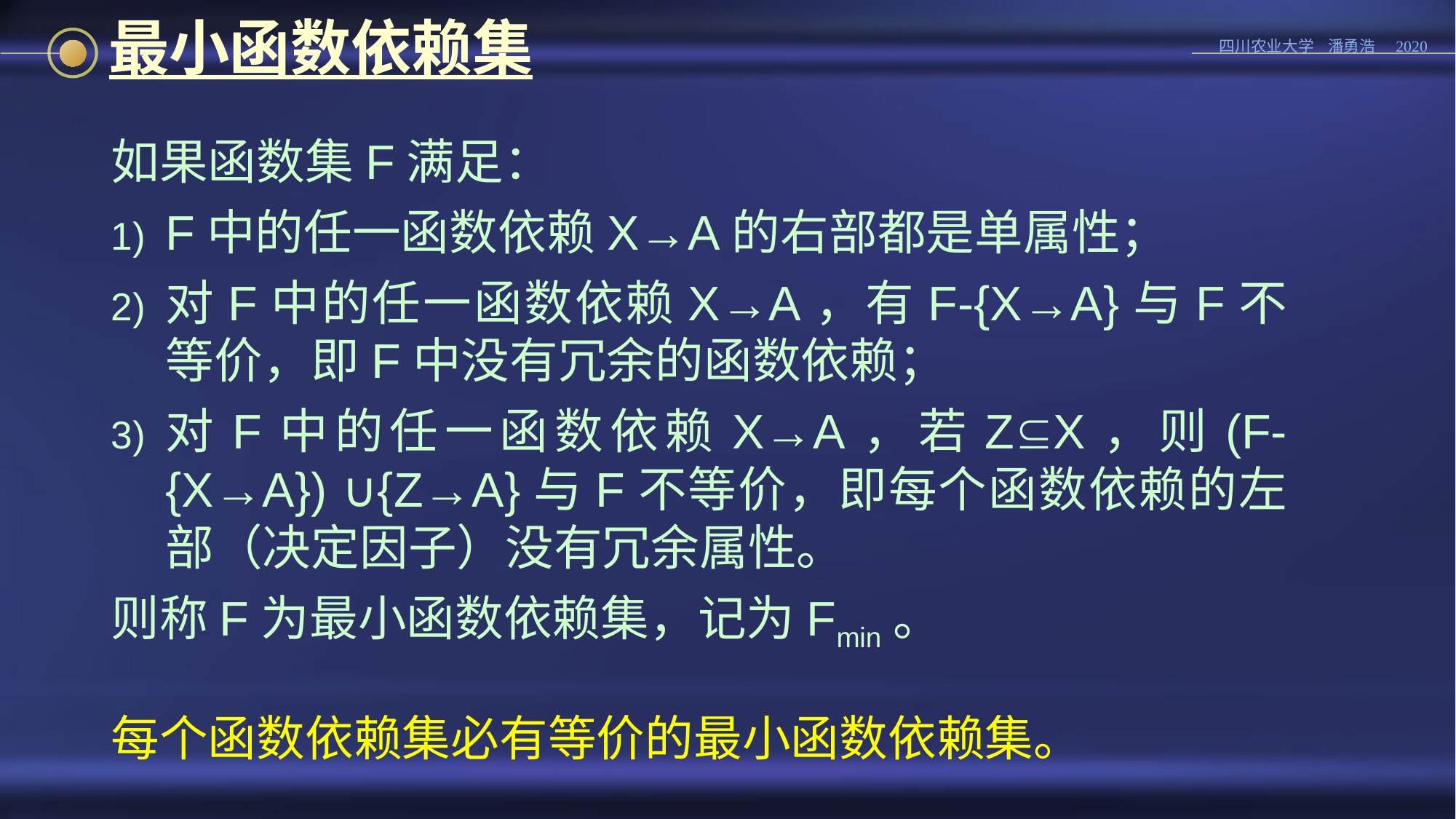

# 最小函数依赖集
如果函数集F满足：
F中的任一函数依赖X→A的右部都是单属性；
对F中的任一函数依赖X→A，有F-{X→A}与F不等价，即F中没有冗余的函数依赖；
对F中的任一函数依赖X→A，若Z⊆X，则(F-{X→A}) ∪{Z→A}与F不等价，即每个函数依赖的左部（决定因子）没有冗余属性。
则称F为最小函数依赖集，记为Fmin。
每个函数依赖集必有等价的最小函数依赖集。